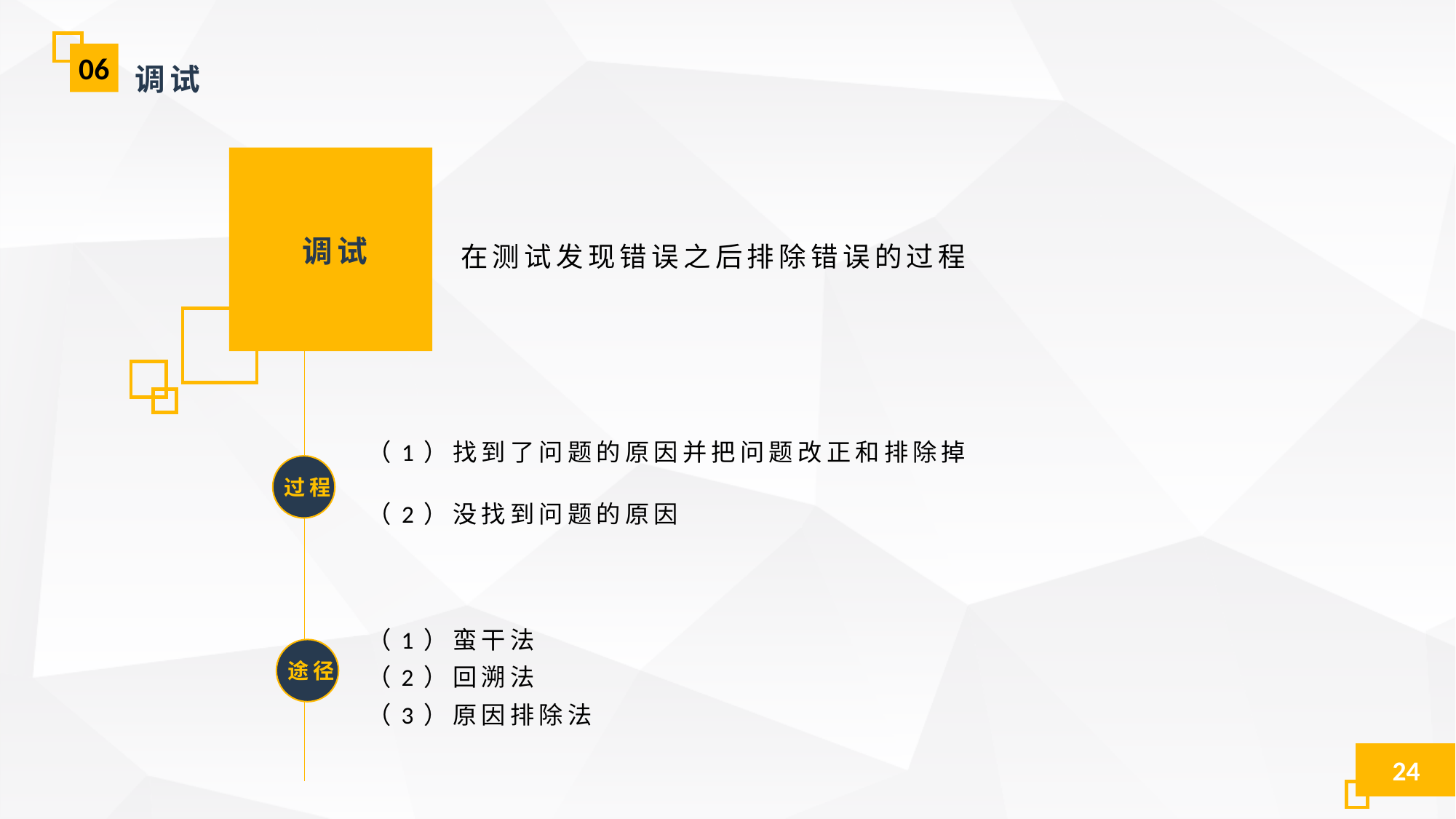

06
调试

在测试发现错误之后排除错误的过程
调试

（1）找到了问题的原因并把问题改正和排除掉

过程
（2）没找到问题的原因
（1）蛮干法
（2）回溯法
（3）原因排除法

途径
24